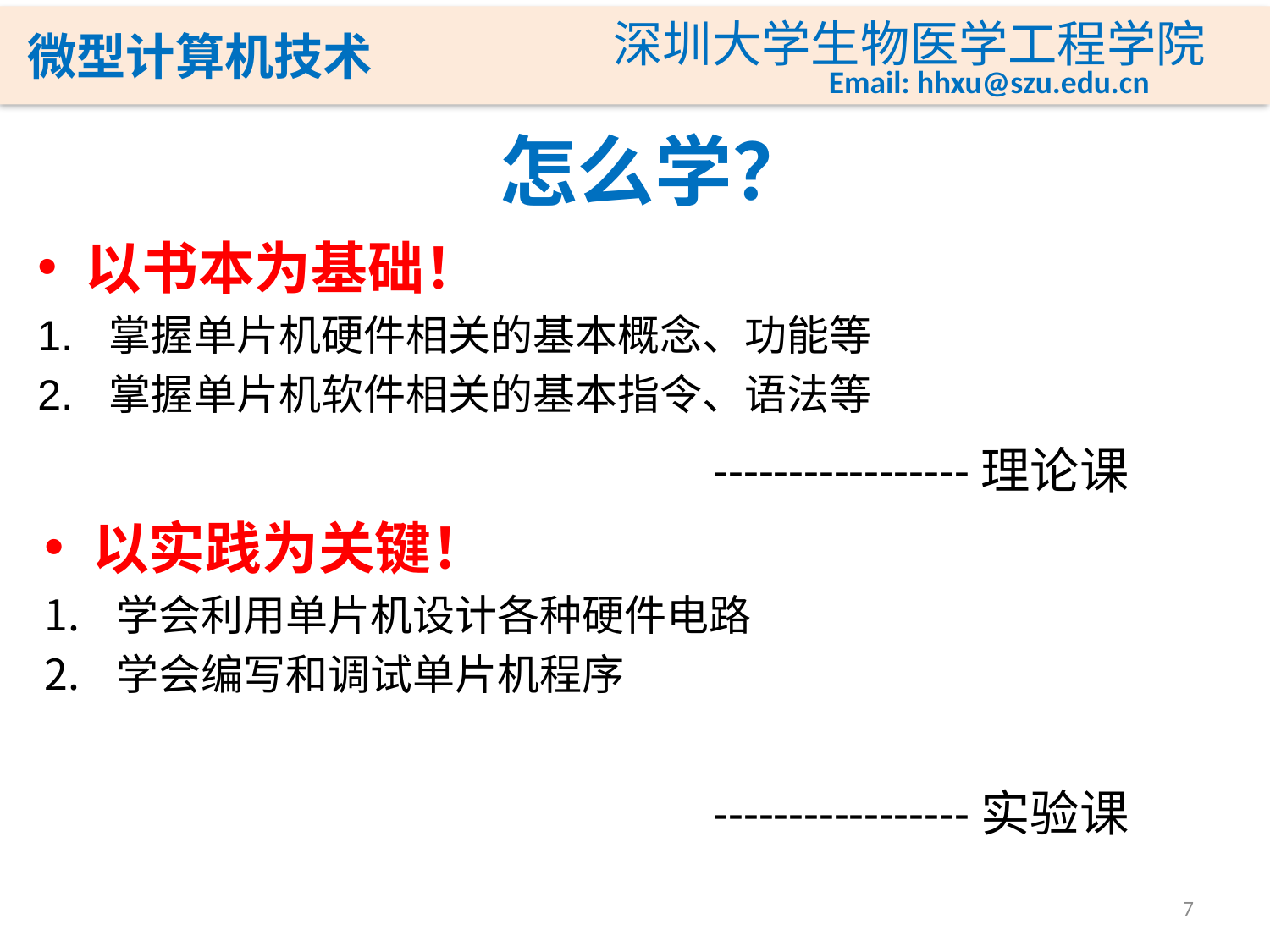

# 怎么学？
以书本为基础！
掌握单片机硬件相关的基本概念、功能等
掌握单片机软件相关的基本指令、语法等
-----------------理论课
以实践为关键！
学会利用单片机设计各种硬件电路
学会编写和调试单片机程序
-----------------实验课
7